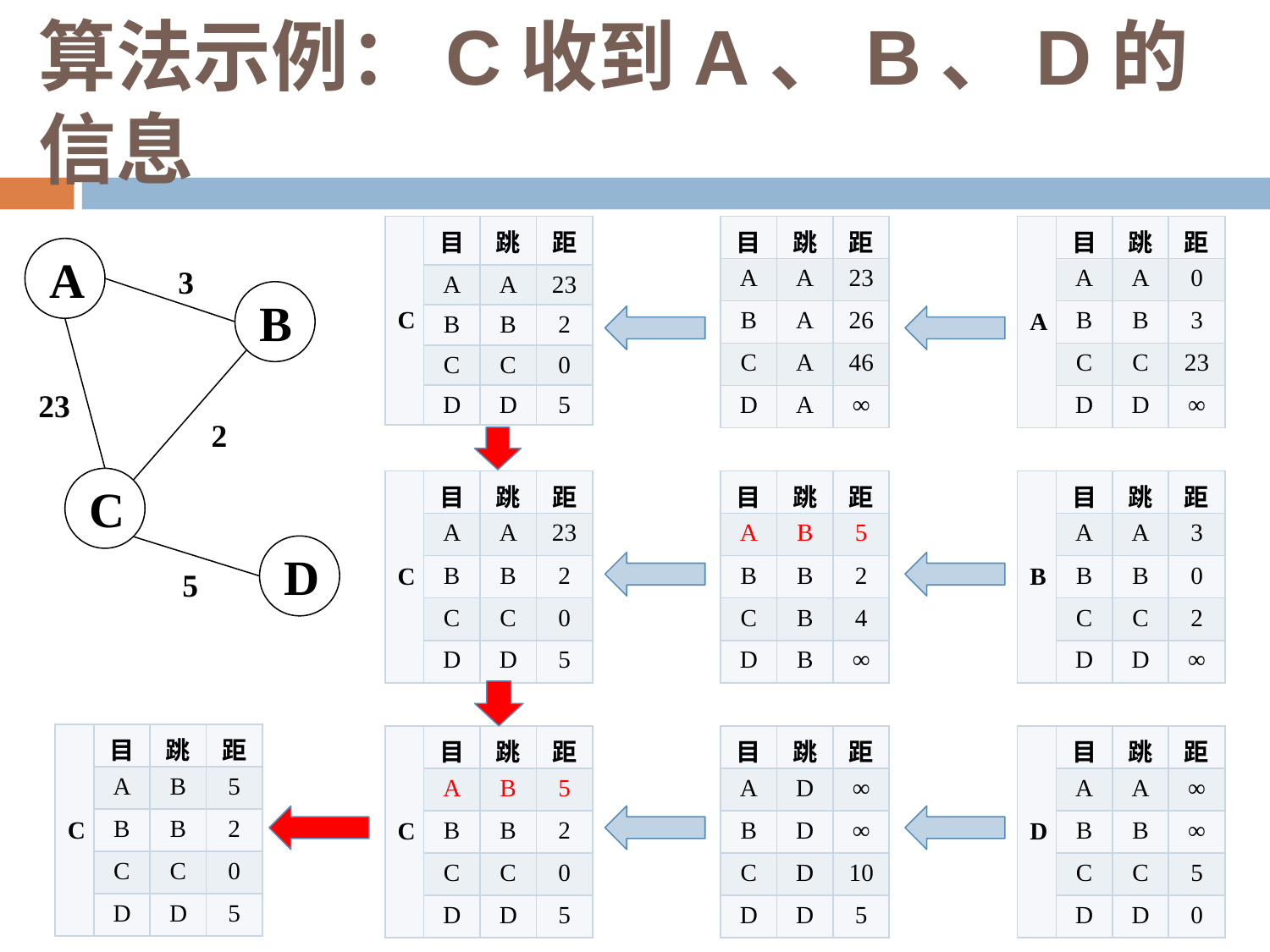

# 算法示例：C收到A、B、D的信息
| C | 目 | 跳 | 距 |
| --- | --- | --- | --- |
|  | A | A | 23 |
|  | B | B | 2 |
|  | C | C | 0 |
|  | D | D | 5 |
| 目 | 跳 | 距 |
| --- | --- | --- |
| A | A | 23 |
| B | A | 26 |
| C | A | 46 |
| D | A | ∞ |
| A | 目 | 跳 | 距 |
| --- | --- | --- | --- |
|  | A | A | 0 |
|  | B | B | 3 |
|  | C | C | 23 |
|  | D | D | ∞ |
A
3
B
23
2
C
D
5

| C | 目 | 跳 | 距 |
| --- | --- | --- | --- |
|  | A | A | 23 |
|  | B | B | 2 |
|  | C | C | 0 |
|  | D | D | 5 |
| 目 | 跳 | 距 |
| --- | --- | --- |
| A | B | 5 |
| B | B | 2 |
| C | B | 4 |
| D | B | ∞ |
| B | 目 | 跳 | 距 |
| --- | --- | --- | --- |
|  | A | A | 3 |
|  | B | B | 0 |
|  | C | C | 2 |
|  | D | D | ∞ |

| C | 目 | 跳 | 距 |
| --- | --- | --- | --- |
|  | A | B | 5 |
|  | B | B | 2 |
|  | C | C | 0 |
|  | D | D | 5 |
| C | 目 | 跳 | 距 |
| --- | --- | --- | --- |
|  | A | B | 5 |
|  | B | B | 2 |
|  | C | C | 0 |
|  | D | D | 5 |
| 目 | 跳 | 距 |
| --- | --- | --- |
| A | D | ∞ |
| B | D | ∞ |
| C | D | 10 |
| D | D | 5 |
| D | 目 | 跳 | 距 |
| --- | --- | --- | --- |
|  | A | A | ∞ |
|  | B | B | ∞ |
|  | C | C | 5 |
|  | D | D | 0 |